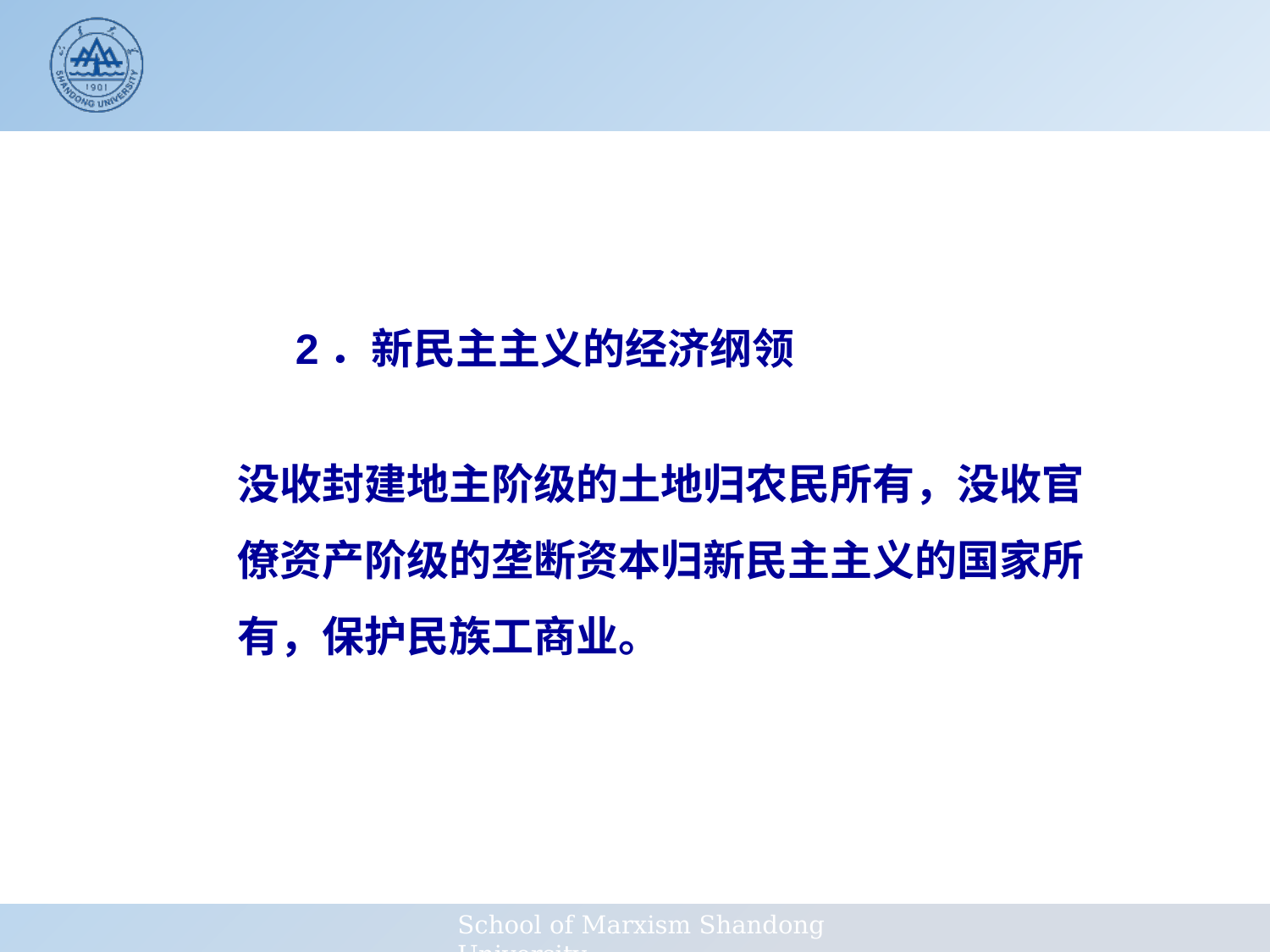

2．新民主主义的经济纲领
没收封建地主阶级的土地归农民所有，没收官僚资产阶级的垄断资本归新民主主义的国家所有，保护民族工商业。